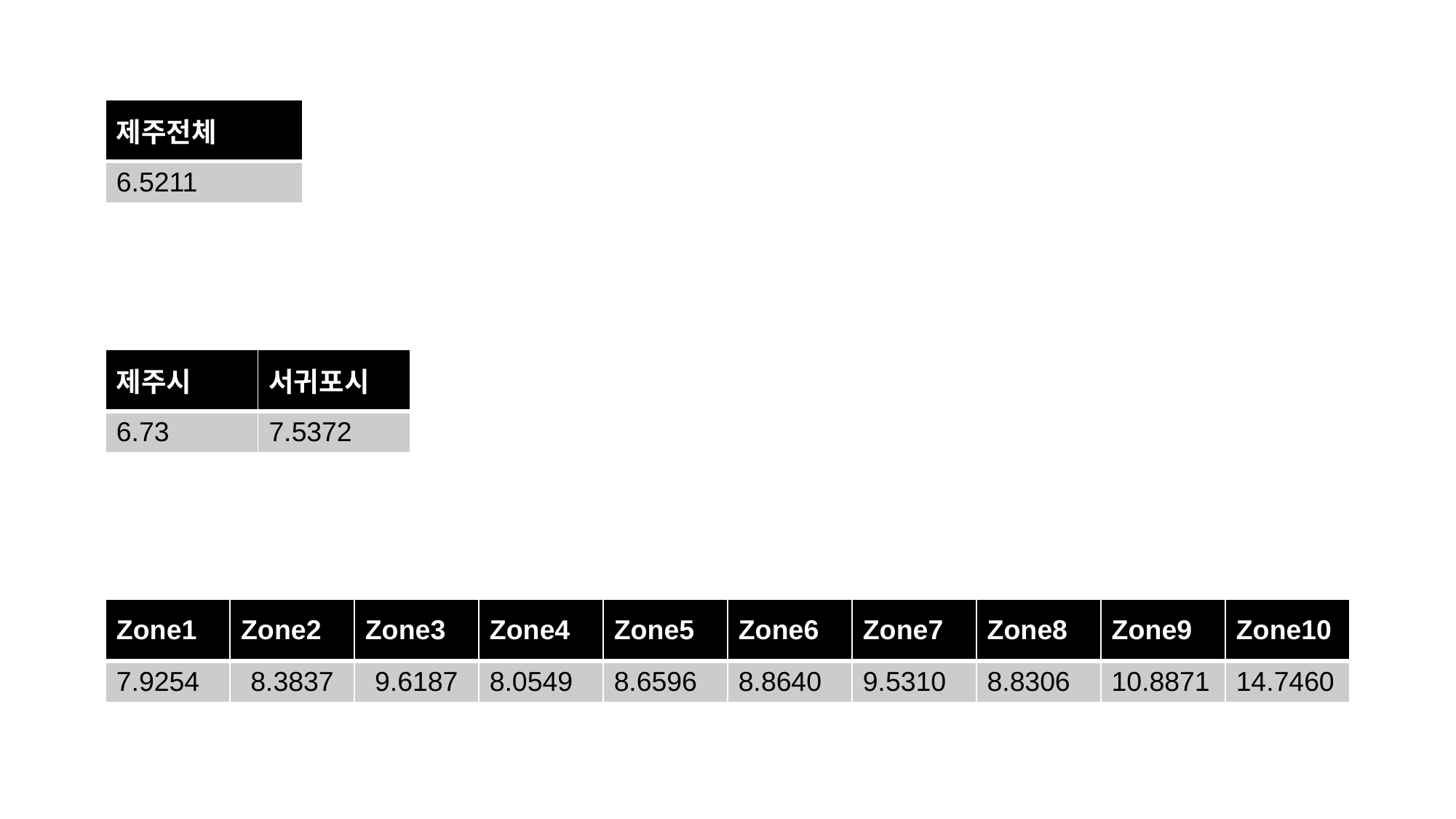

| 제주전체 |
| --- |
| 6.5211 |
| 제주시 | 서귀포시 |
| --- | --- |
| 6.73 | 7.5372 |
| Zone1 | Zone2 | Zone3 | Zone4 | Zone5 | Zone6 | Zone7 | Zone8 | Zone9 | Zone10 |
| --- | --- | --- | --- | --- | --- | --- | --- | --- | --- |
| 7.9254 | 8.3837 | 9.6187 | 8.0549 | 8.6596 | 8.8640 | 9.5310 | 8.8306 | 10.8871 | 14.7460 |